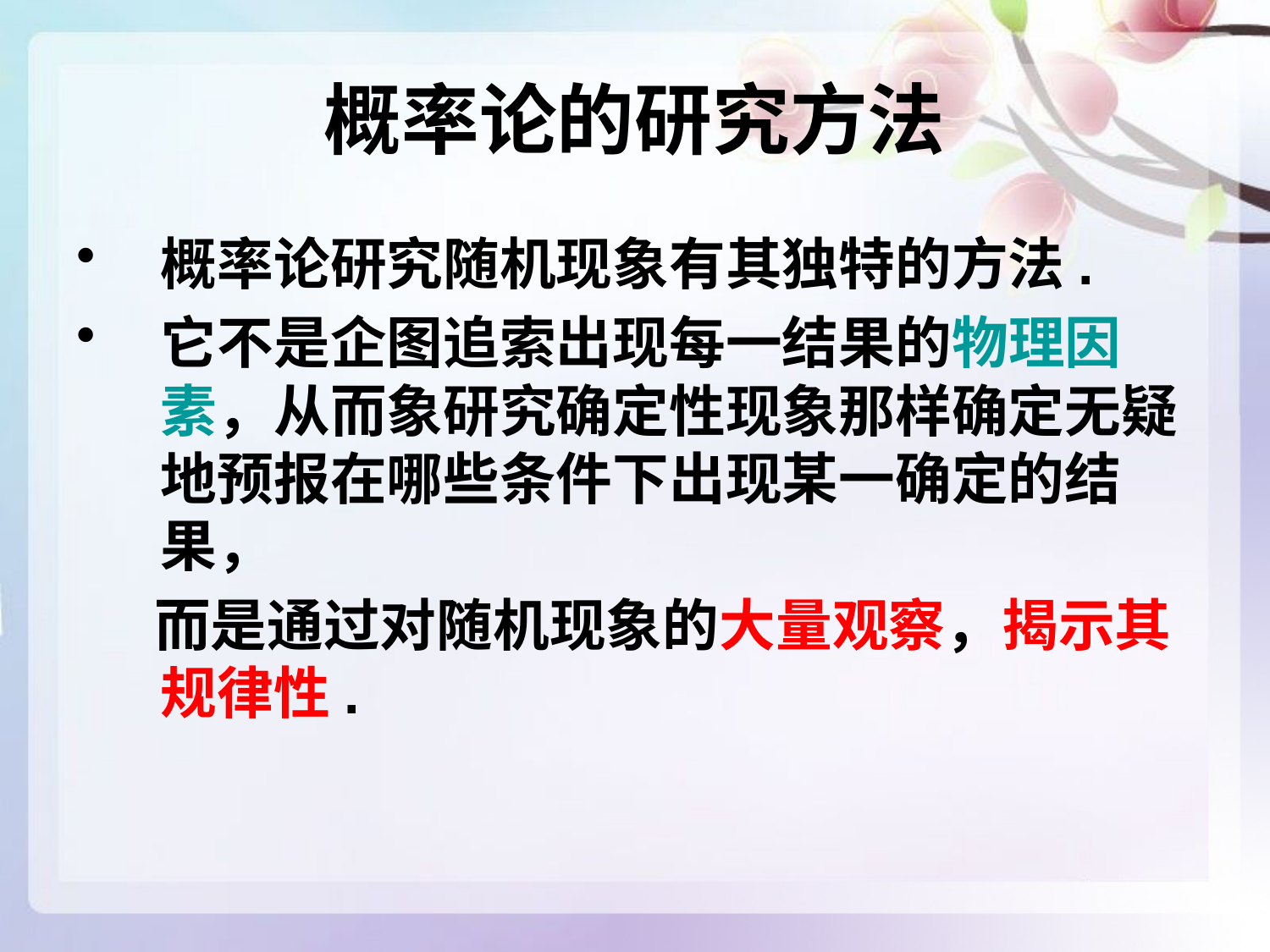

# 概率论的研究方法
概率论研究随机现象有其独特的方法.
它不是企图追索出现每一结果的物理因素，从而象研究确定性现象那样确定无疑地预报在哪些条件下出现某一确定的结果，
     而是通过对随机现象的大量观察，揭示其规律性.